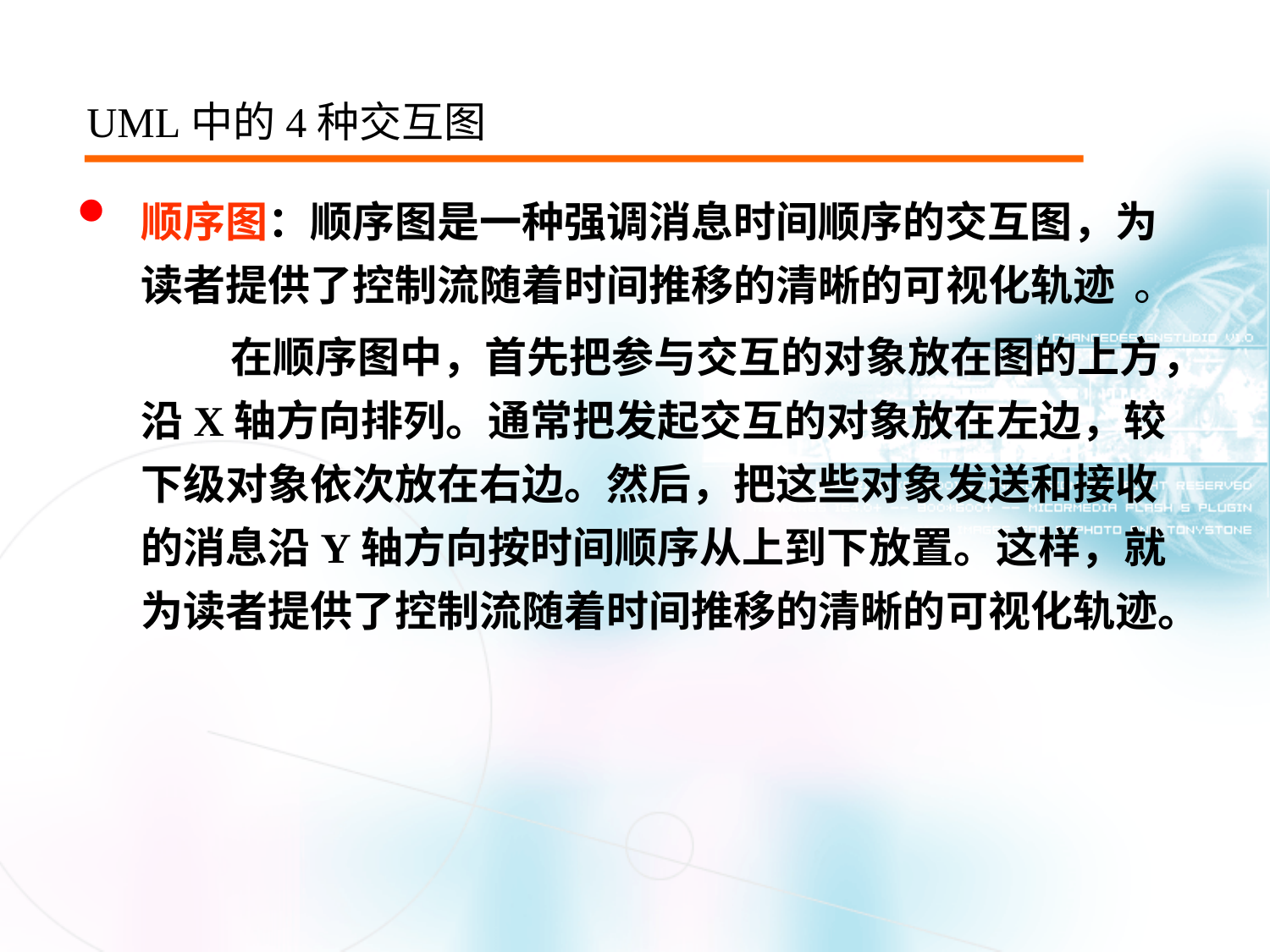

UML中的4种交互图
顺序图：顺序图是一种强调消息时间顺序的交互图，为读者提供了控制流随着时间推移的清晰的可视化轨迹  。
               在顺序图中，首先把参与交互的对象放在图的上方，沿X轴方向排列。通常把发起交互的对象放在左边，较下级对象依次放在右边。然后，把这些对象发送和接收的消息沿Y轴方向按时间顺序从上到下放置。这样，就为读者提供了控制流随着时间推移的清晰的可视化轨迹。